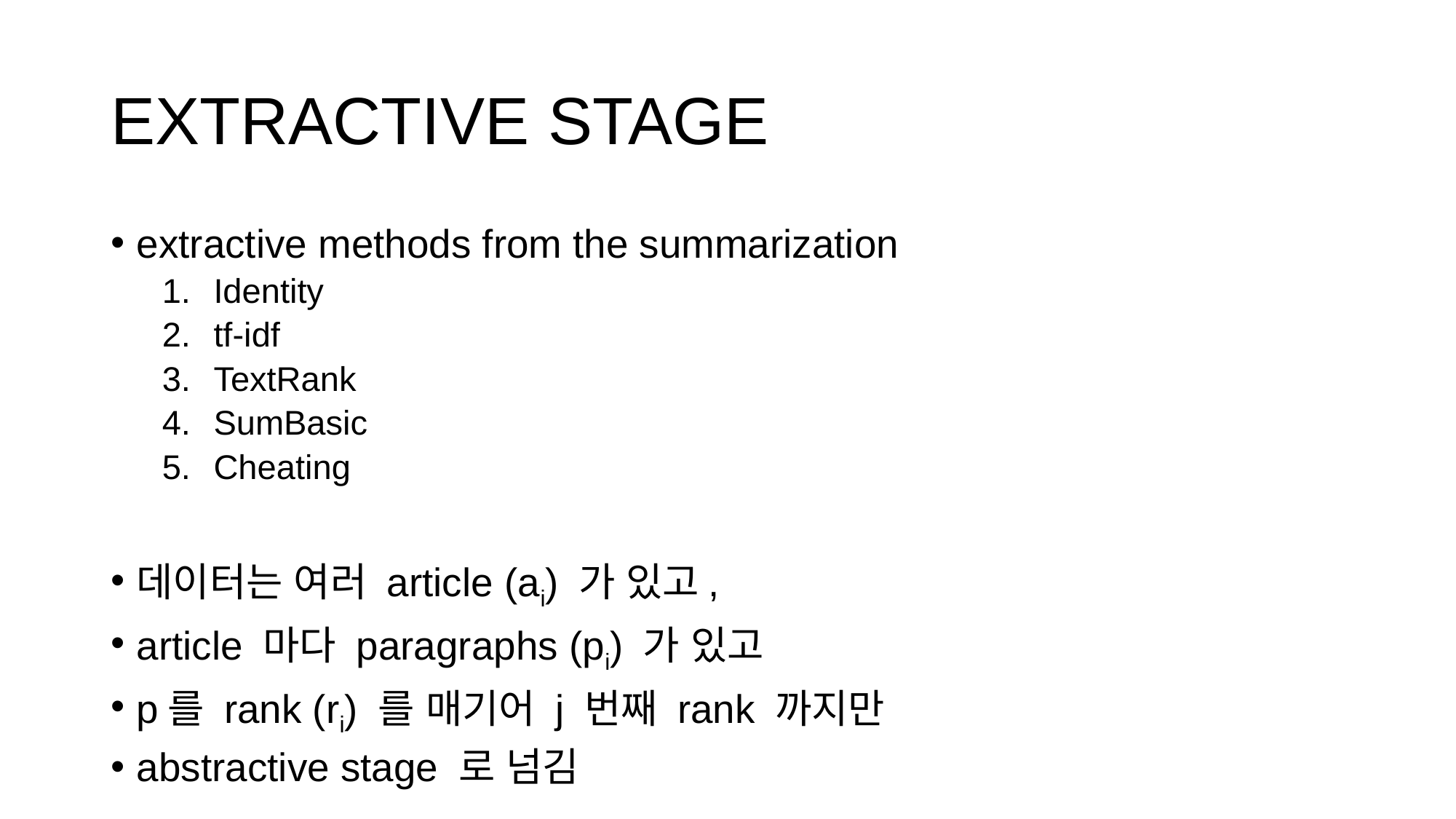

# EXTRACTIVE STAGE
extractive methods from the summarization
Identity
tf-idf
TextRank
SumBasic
Cheating

데이터는 여러 article (ai) 가 있고,
article 마다 paragraphs (pi) 가 있고
p를 rank (ri) 를 매기어 j 번째 rank 까지만
abstractive stage 로 넘김